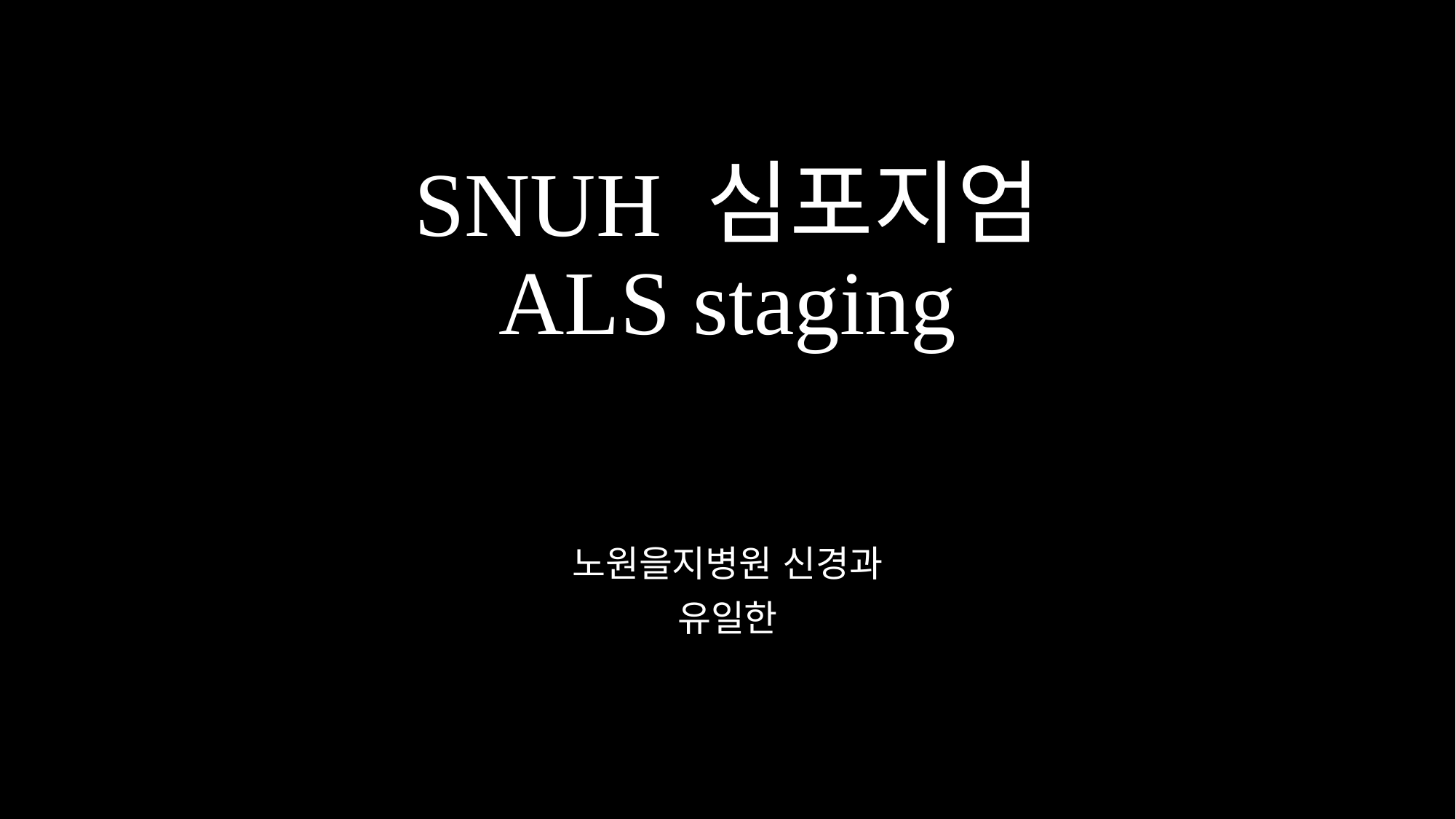

# SNUH 심포지엄 ALS staging
노원을지병원 신경과
유일한